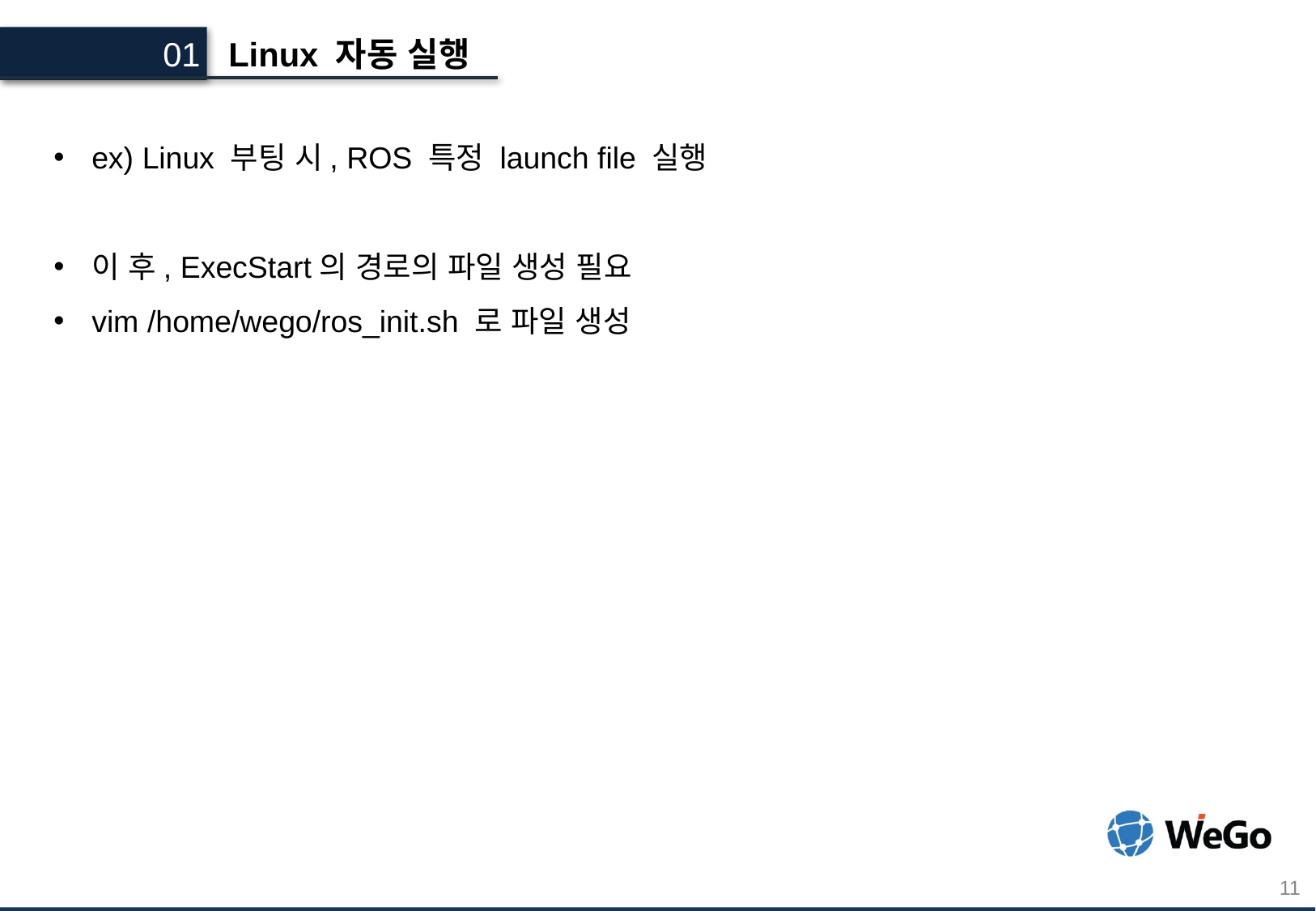

Linux 자동 실행

01.
ex) Linux 부팅 시, ROS 특정 launch file 실행

이 후, ExecStart의 경로의 파일 생성 필요
vim /home/wego/ros_init.sh 로 파일 생성

11